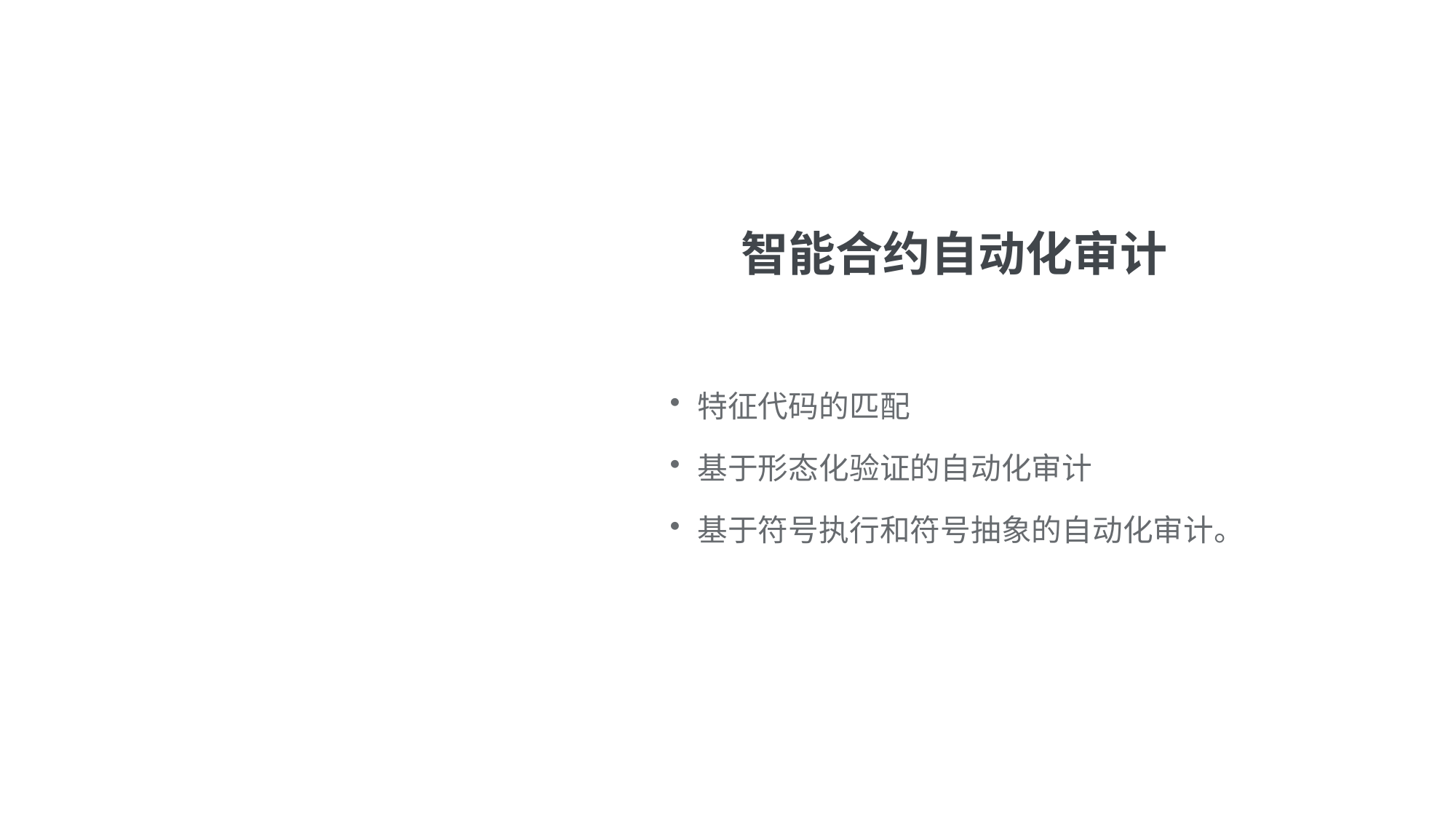

#
智能合约自动化审计

特征代码的匹配
基于形态化验证的自动化审计
基于符号执行和符号抽象的自动化审计。